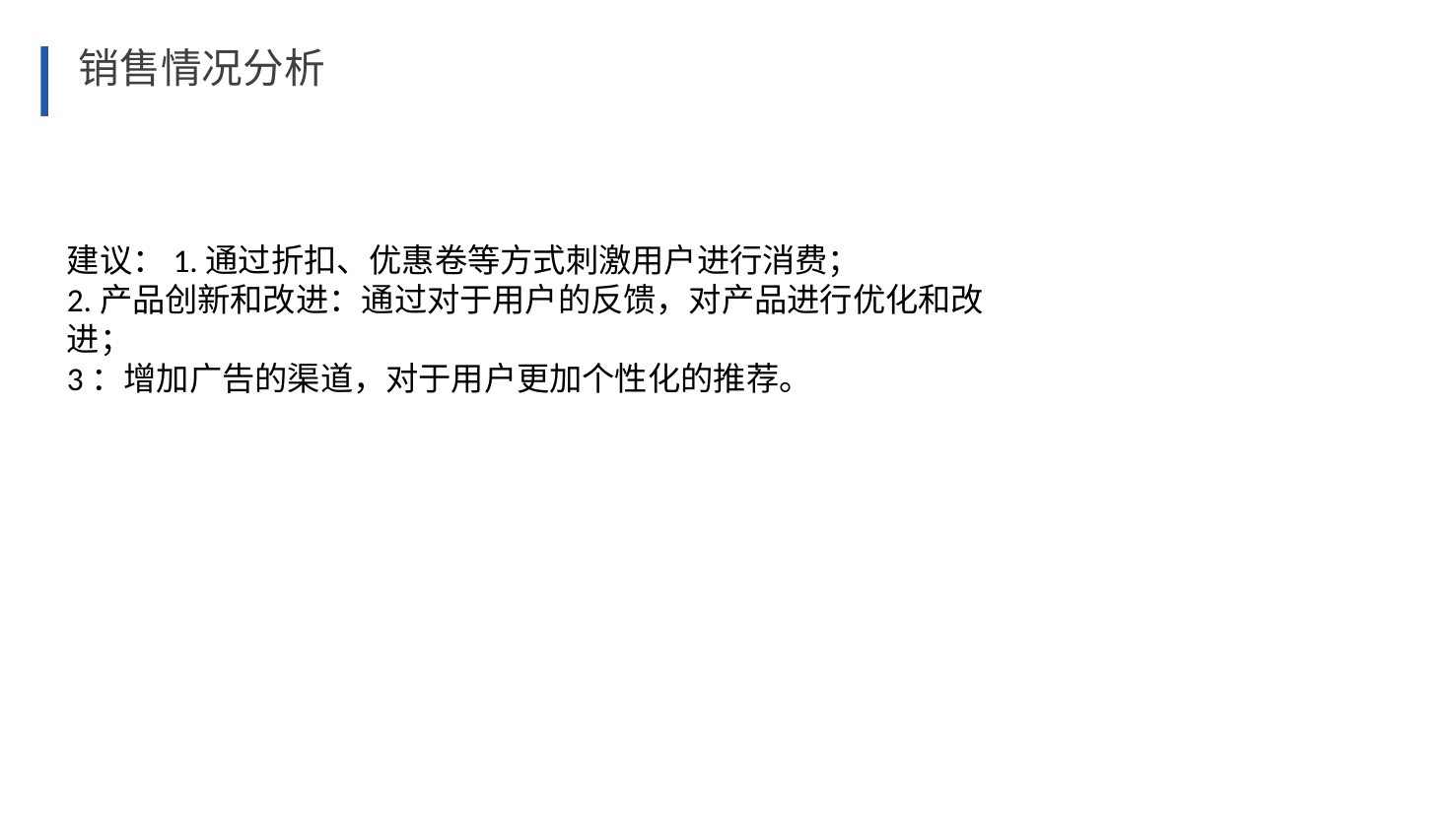

销售情况分析

建议：1.通过折扣、优惠卷等方式刺激用户进行消费；
2.产品创新和改进：通过对于用户的反馈，对产品进行优化和改进；
3：增加广告的渠道，对于用户更加个性化的推荐。